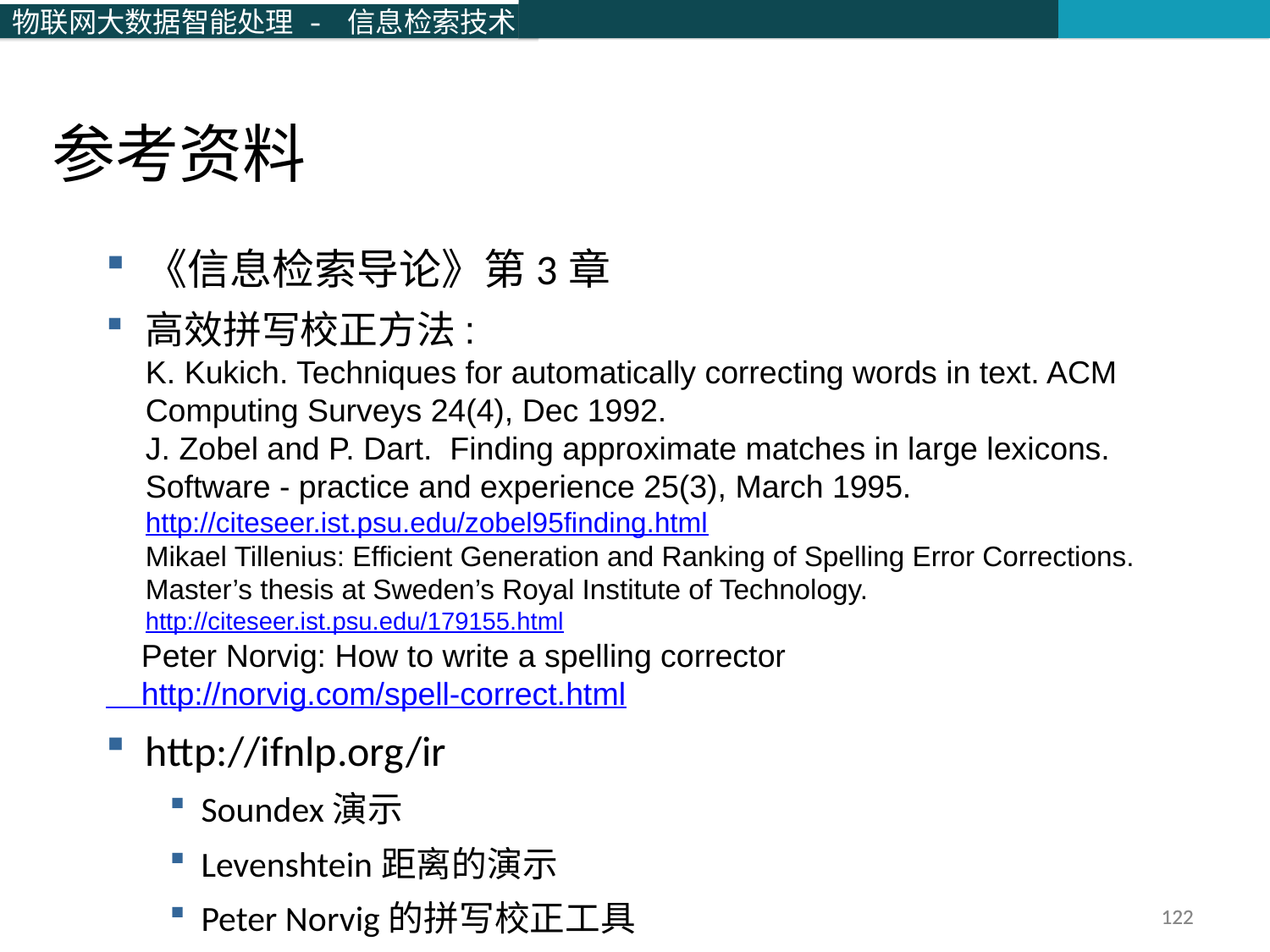

参考资料
《信息检索导论》第3章
高效拼写校正方法:
	K. Kukich. Techniques for automatically correcting words in text. ACM Computing Surveys 24(4), Dec 1992.
	J. Zobel and P. Dart.  Finding approximate matches in large lexicons.  Software - practice and experience 25(3), March 1995. http://citeseer.ist.psu.edu/zobel95finding.html
	Mikael Tillenius: Efficient Generation and Ranking of Spelling Error Corrections. Master’s thesis at Sweden’s Royal Institute of Technology. http://citeseer.ist.psu.edu/179155.html
    Peter Norvig: How to write a spelling corrector
    http://norvig.com/spell-correct.html
http://ifnlp.org/ir
Soundex演示
Levenshtein距离的演示
Peter Norvig的拼写校正工具
122
122